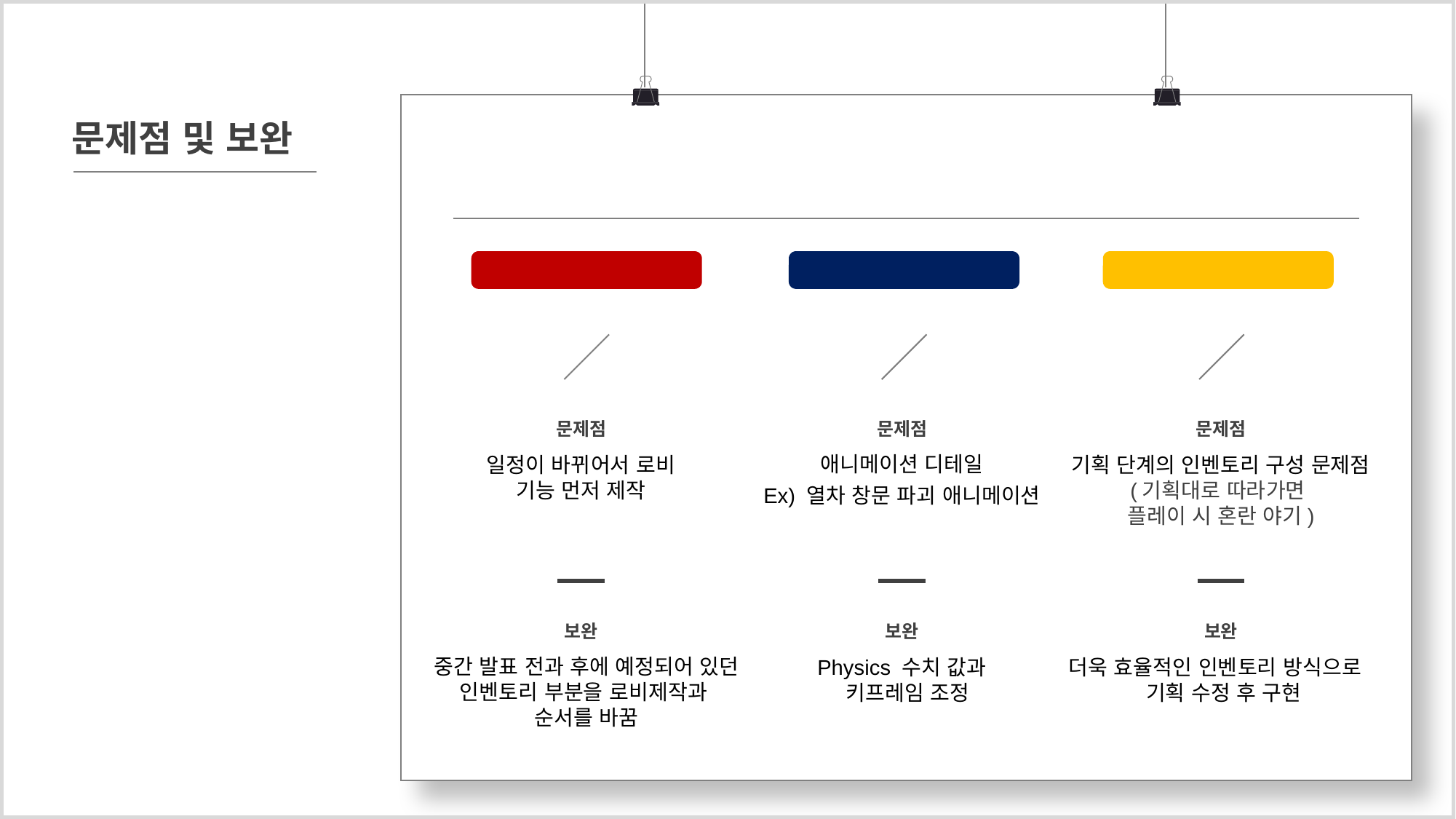

문제점 및 보완
정민지

박대렬

박혜원

문제점
문제점
문제점
애니메이션 디테일
일정이 바뀌어서 로비
기능 먼저 제작
기획 단계의 인벤토리 구성 문제점
(기획대로 따라가면
플레이 시 혼란 야기)
Ex) 열차 창문 파괴 애니메이션
보완
보완
보완
중간 발표 전과 후에 예정되어 있던
인벤토리 부분을 로비제작과
순서를 바꿈
-
Physics 수치 값과
 키프레임 조정
더욱 효율적인 인벤토리 방식으로
 기획 수정 후 구현